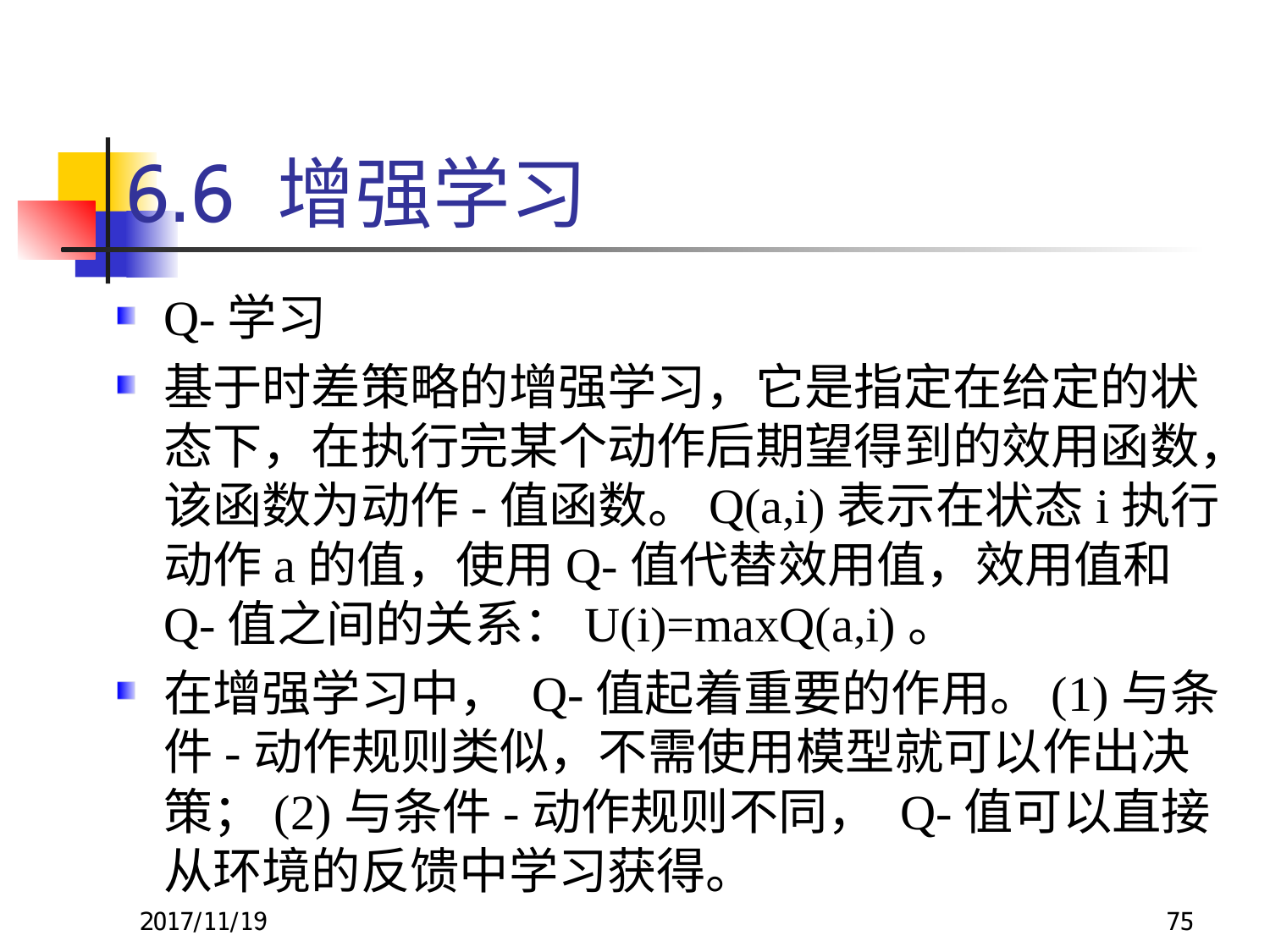

# 6.6 增强学习
Q-学习
基于时差策略的增强学习，它是指定在给定的状态下，在执行完某个动作后期望得到的效用函数，该函数为动作-值函数。Q(a,i)表示在状态i执行动作a的值，使用Q-值代替效用值，效用值和Q-值之间的关系：U(i)=maxQ(a,i)。
在增强学习中， Q-值起着重要的作用。(1)与条件-动作规则类似，不需使用模型就可以作出决策；(2)与条件-动作规则不同， Q-值可以直接从环境的反馈中学习获得。
2017/11/19
75